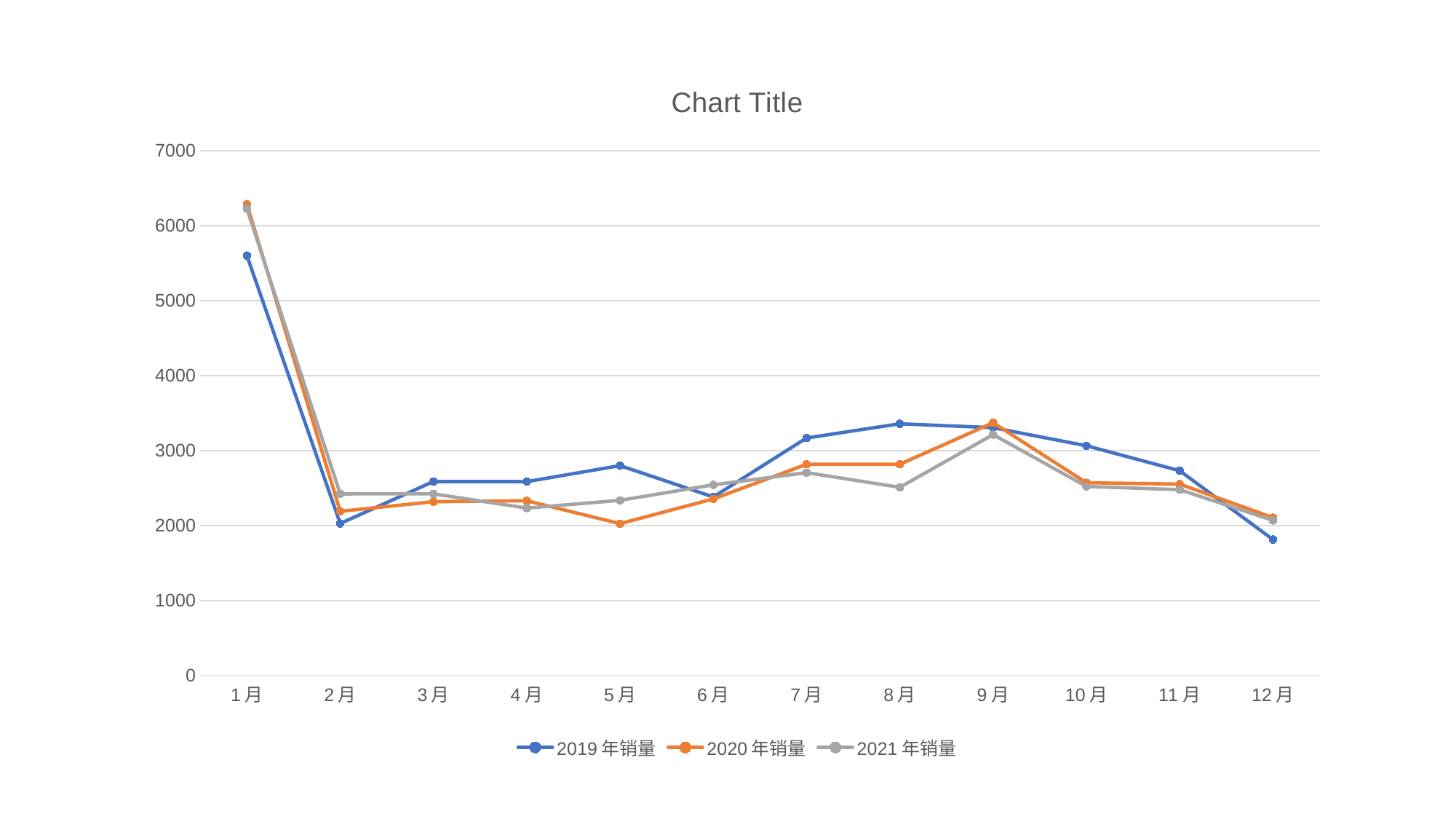

### Chart:

| Category | 2019年销量 | 2020年销量 | 2021年销量 |
|---|---|---|---|
| 1月 | 5599.9384 | 6283.9764 | 6225.8852 |
| 2月 | 2029.1088 | 2191.8484 | 2424.0789 |
| 3月 | 2588.7262 | 2319.5034 | 2424.3746 |
| 4月 | 2587.526 | 2332.8482 | 2235.017 |
| 5月 | 2800.7725 | 2027.347 | 2338.0062 |
| 6月 | 2383.1502 | 2357.1284 | 2544.8563 |
| 7月 | 3168.7988 | 2818.1076 | 2707.0376 |
| 8月 | 3358.705 | 2818.9652 | 2511.731 |
| 9月 | 3306.4426 | 3372.3066 | 3213.8282 |
| 10月 | 3065.4268 | 2572.5376 | 2523.2082 |
| 11月 | 2733.4704 | 2554.354 | 2479.9427 |
| 12月 | 1815.996 | 2108.4948 | 2070.989 |